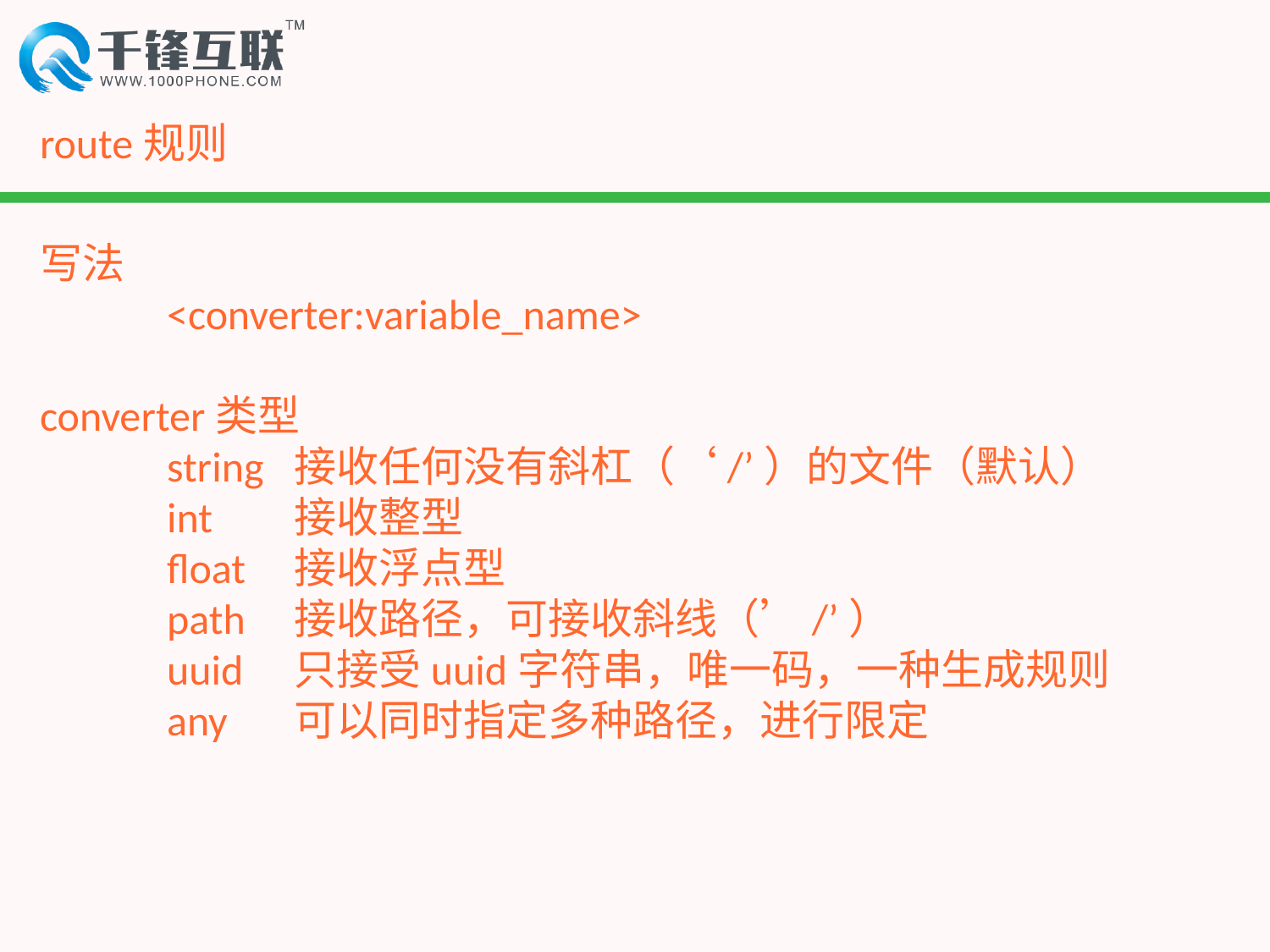

# route规则
写法
	<converter:variable_name>

converter类型
	string 	接收任何没有斜杠（‘/’）的文件（默认）
	int	接收整型
	float	接收浮点型
	path	接收路径，可接收斜线（’/’）
	uuid	只接受uuid字符串，唯一码，一种生成规则
	any	可以同时指定多种路径，进行限定